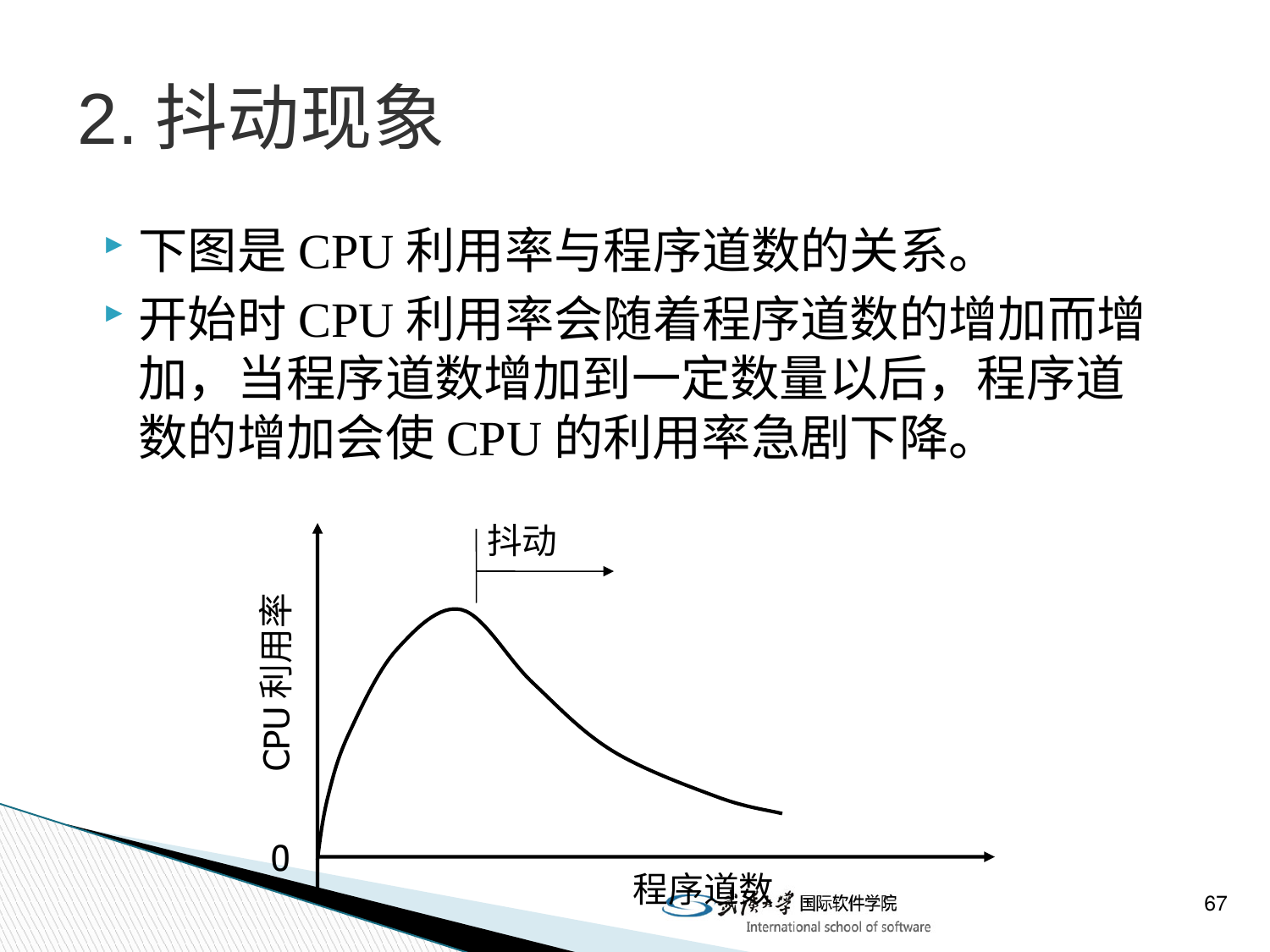

# 2.抖动现象
下图是CPU利用率与程序道数的关系。
开始时CPU利用率会随着程序道数的增加而增加，当程序道数增加到一定数量以后，程序道数的增加会使CPU的利用率急剧下降。
抖动

CPU利用率
0

程序道数